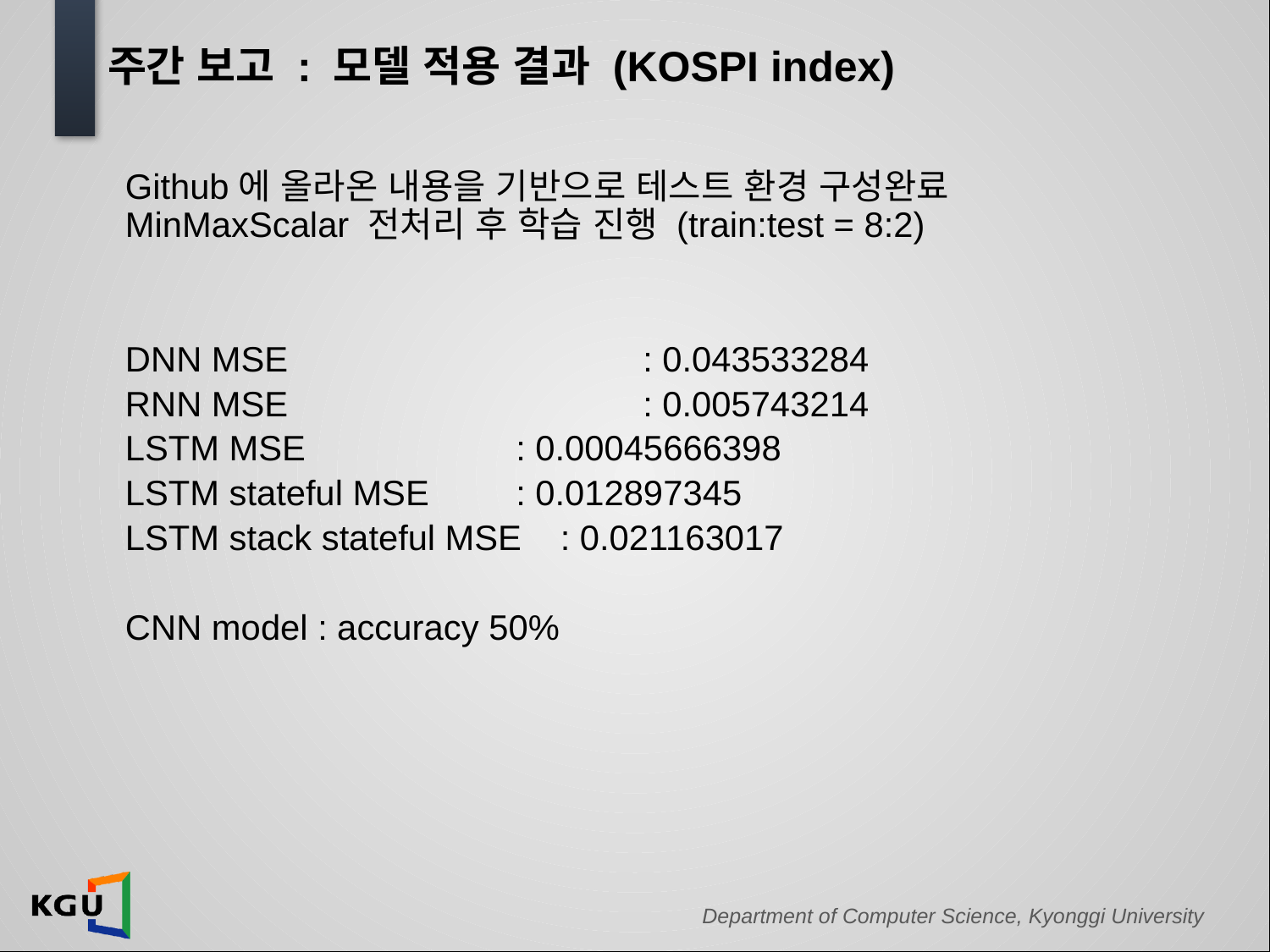

# 주간 보고 : 모델 적용 결과 (KOSPI index)
Github에 올라온 내용을 기반으로 테스트 환경 구성완료MinMaxScalar 전처리 후 학습 진행 (train:test = 8:2)

DNN MSE  	       		 : 0.043533284
RNN MSE	       		 : 0.005743214
LSTM MSE  	        	 : 0.00045666398
LSTM stateful MSE   	 : 0.012897345
LSTM stack stateful MSE    : 0.021163017

CNN model : accuracy 50%